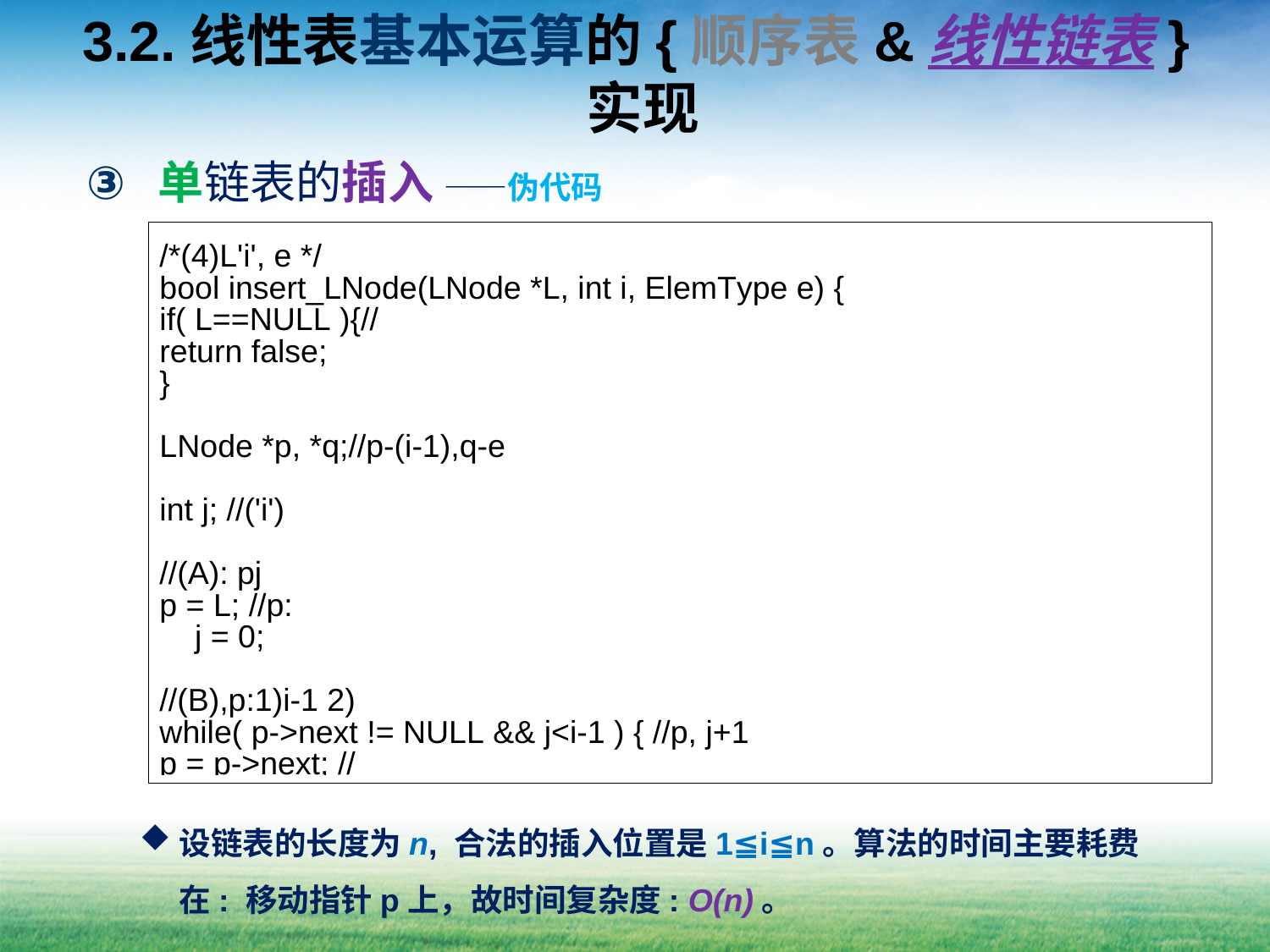

# 3.2.线性表基本运算的{顺序表&线性链表}实现
单链表的插入 ——伪代码

设链表的长度为n, 合法的插入位置是1≦i≦n。算法的时间主要耗费在: 移动指针p上，故时间复杂度: O(n)。